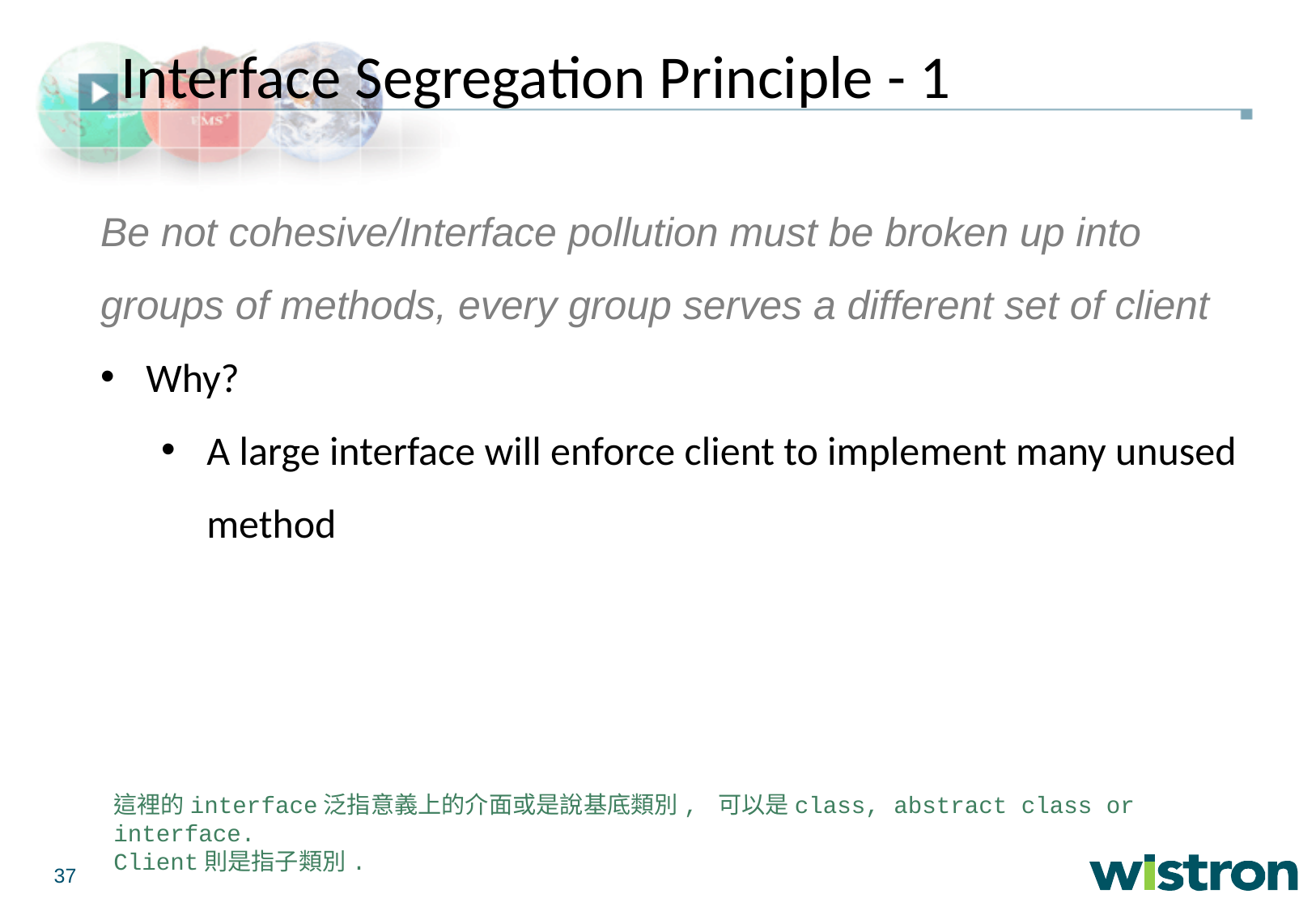

Interface Segregation Principle - 1
Be not cohesive/Interface pollution must be broken up into groups of methods, every group serves a different set of client
Why?
A large interface will enforce client to implement many unused method

這裡的interface泛指意義上的介面或是說基底類別, 可以是class, abstract class or interface.
Client則是指子類別.